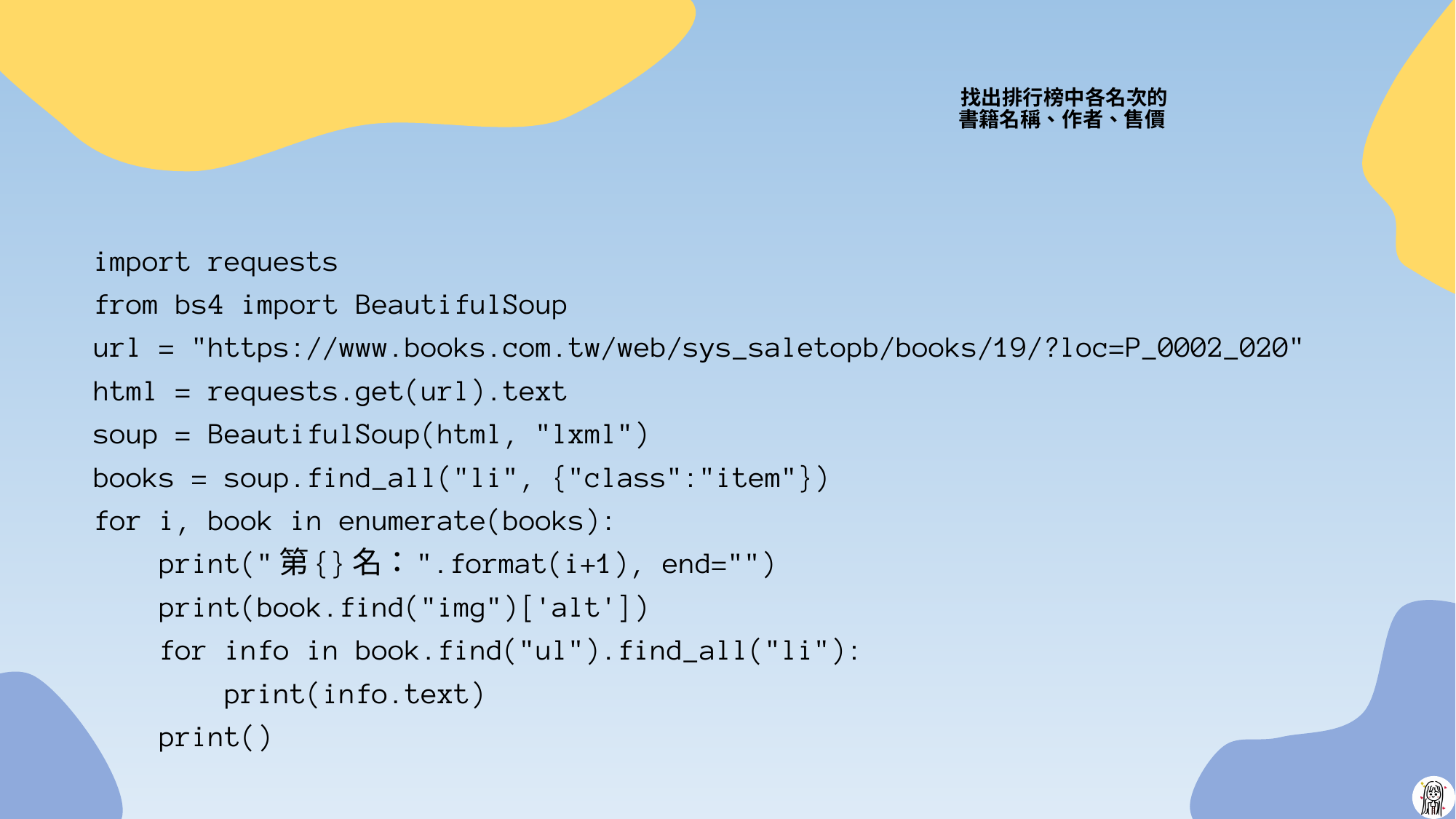

# 找出排行榜中各名次的 書籍名稱、作者、售價
import requests
from bs4 import BeautifulSoup
url = "https://www.books.com.tw/web/sys_saletopb/books/19/?loc=P_0002_020"
html = requests.get(url).text
soup = BeautifulSoup(html, "lxml")
books = soup.find_all("li", {"class":"item"})
for i, book in enumerate(books):
    print("第{}名：".format(i+1), end="")
    print(book.find("img")['alt'])
    for info in book.find("ul").find_all("li"):
        print(info.text)
    print()

29